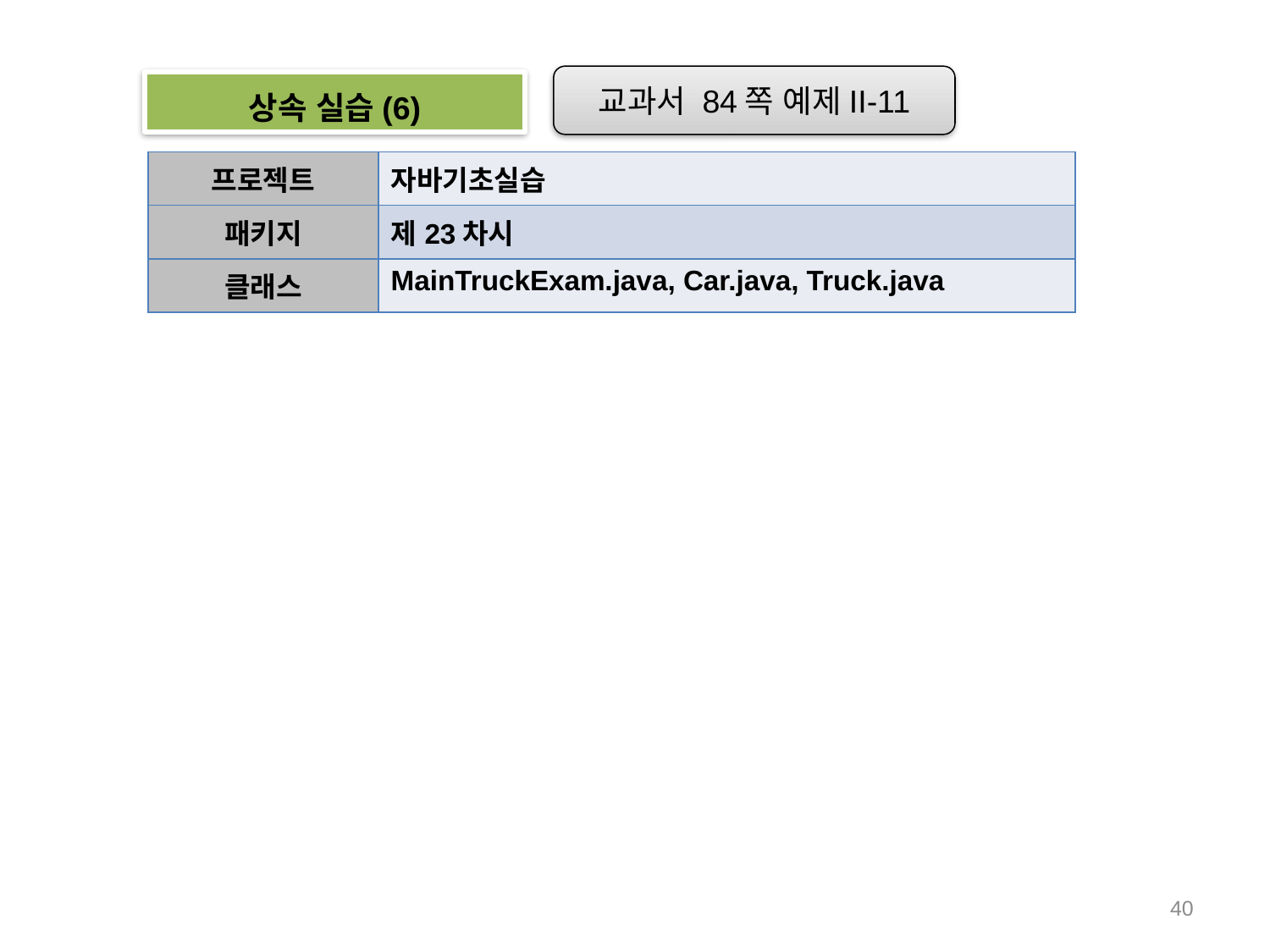

교과서 84쪽 예제II-11
상속 실습(6)
| 프로젝트 | 자바기초실습 |
| --- | --- |
| 패키지 | 제23차시 |
| 클래스 | MainTruckExam.java, Car.java, Truck.java |
40